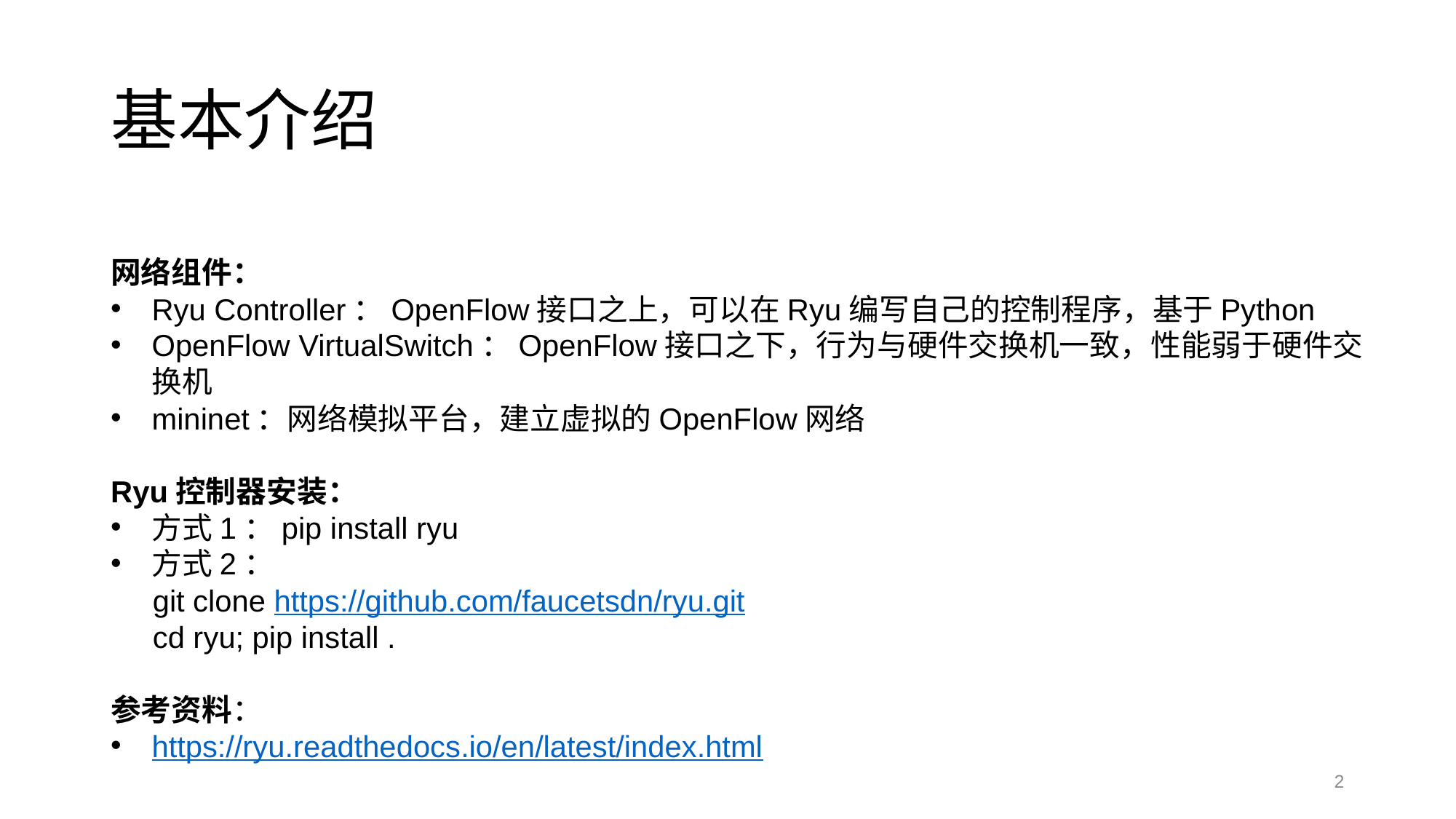

# 基本介绍
网络组件：
Ryu Controller：OpenFlow接口之上，可以在Ryu编写自己的控制程序，基于Python
OpenFlow VirtualSwitch：OpenFlow接口之下，行为与硬件交换机一致，性能弱于硬件交换机
mininet：网络模拟平台，建立虚拟的OpenFlow网络

Ryu控制器安装：
方式1：pip install ryu
方式2：
     git clone https://github.com/faucetsdn/ryu.git
     cd ryu; pip install .

参考资料：
https://ryu.readthedocs.io/en/latest/index.html

2